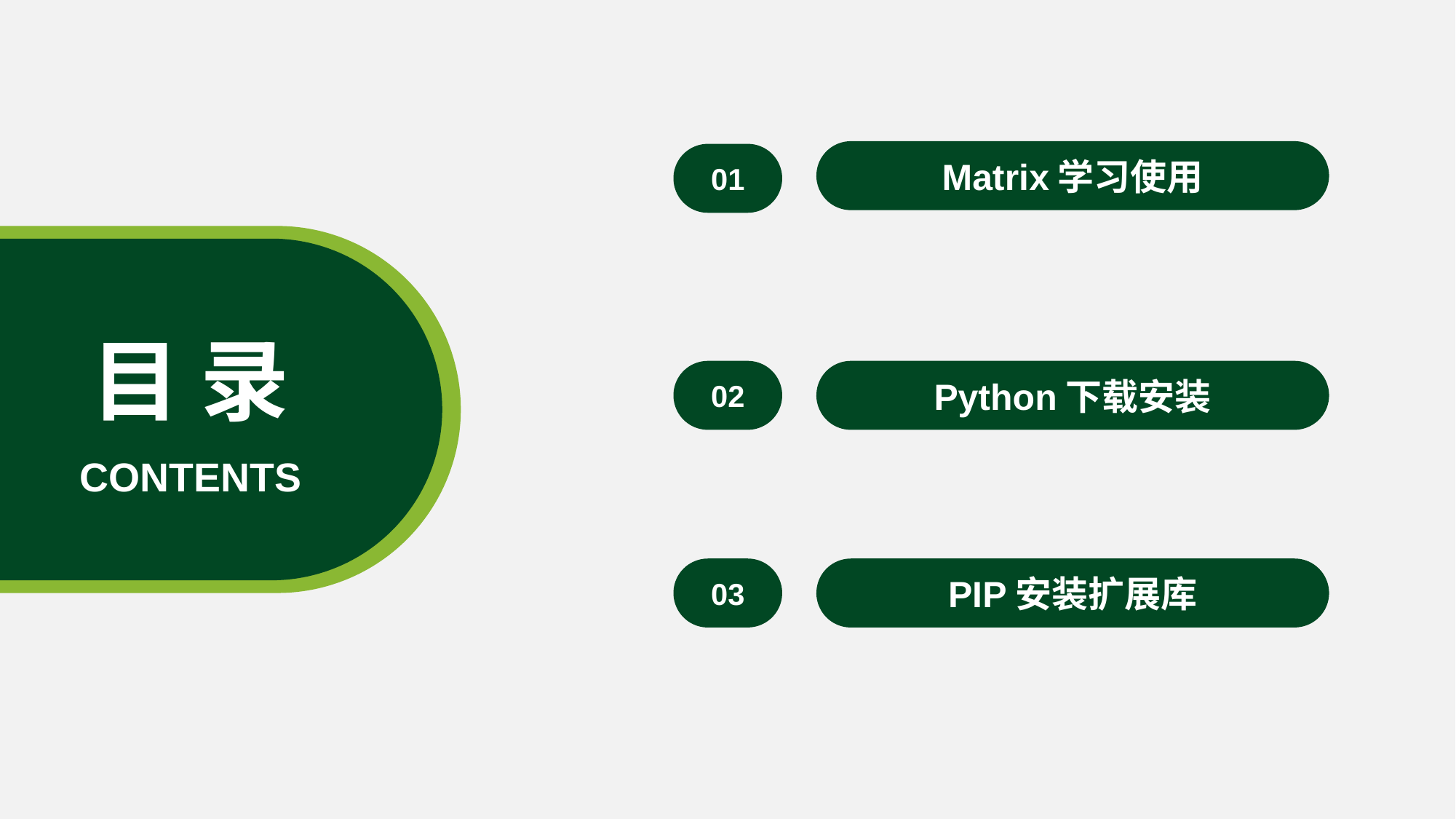

Matrix学习使用
01

目 录
02
Python下载安装
CONTENTS
03
PIP安装扩展库